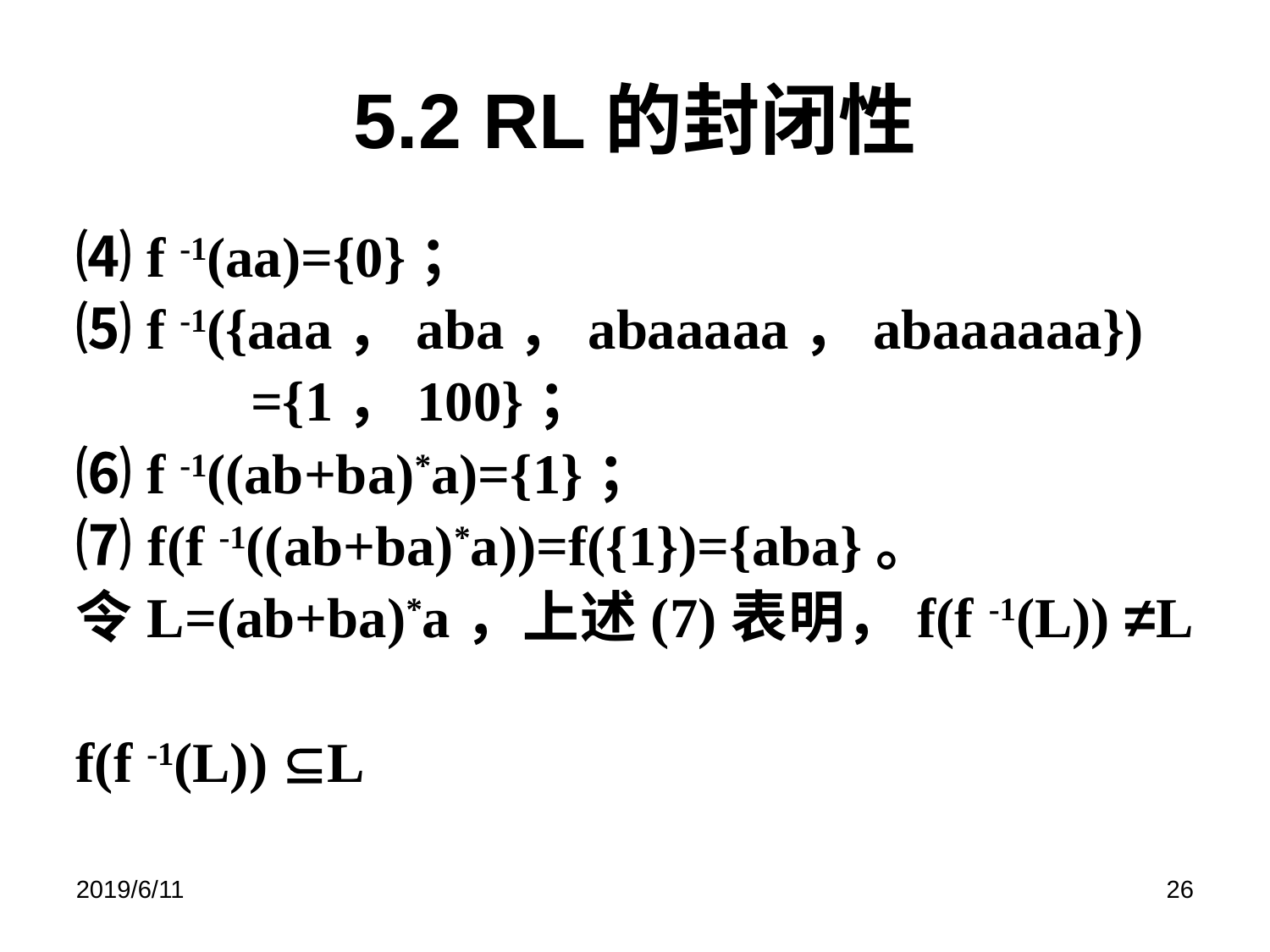

# 5.2 RL的封闭性
⑷ f -1(aa)={0}；
⑸ f -1({aaa，aba，abaaaaa，abaaaaaa})
		={1，100}；
⑹ f -1((ab+ba)*a)={1}；
⑺ f(f -1((ab+ba)*a))=f({1})={aba}。
令L=(ab+ba)*a，上述(7)表明，f(f -1(L)) ≠L

f(f -1(L)) ⊆L
2019/6/11
26